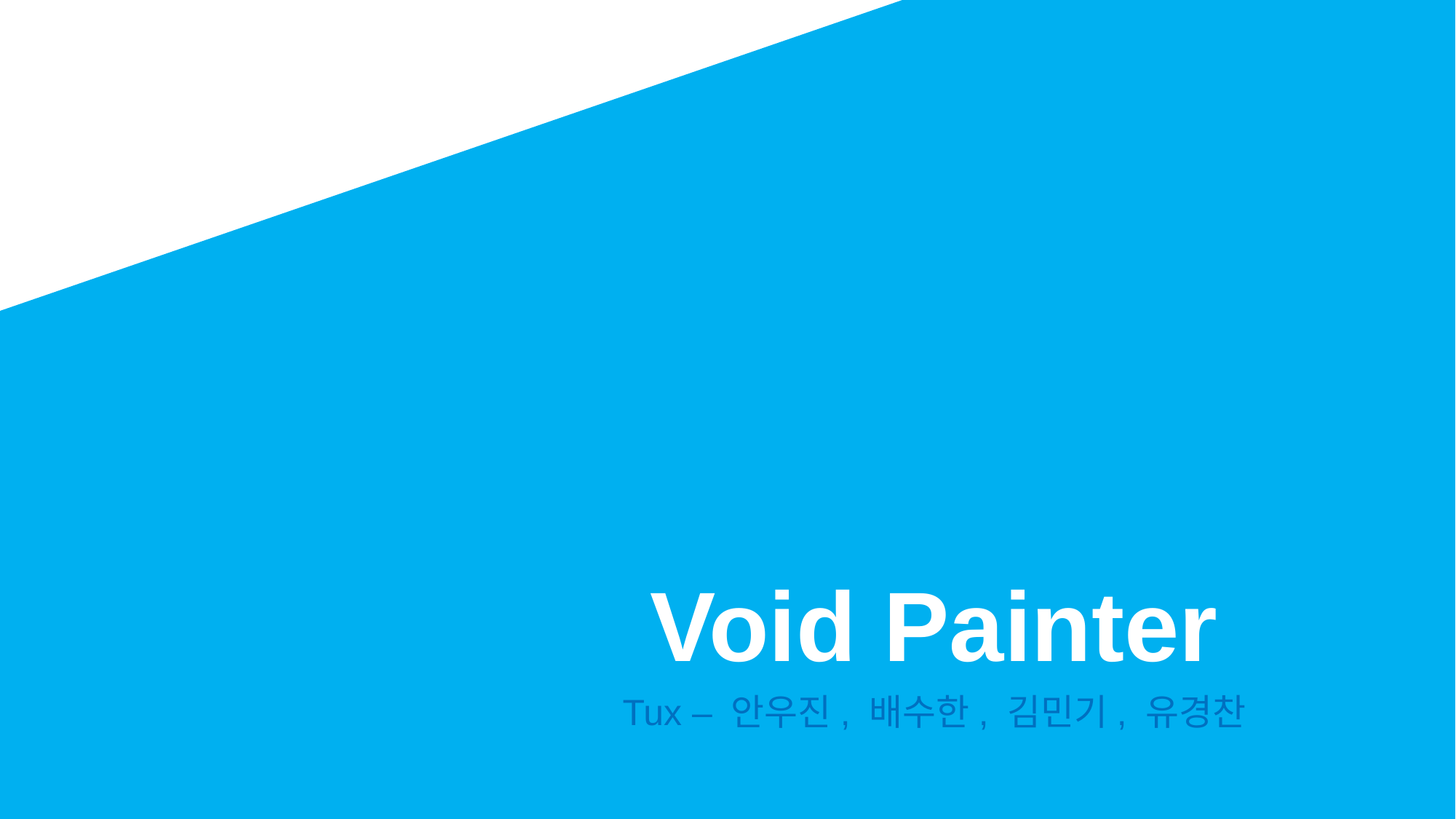

# Void Painter
Tux – 안우진, 배수한, 김민기, 유경찬